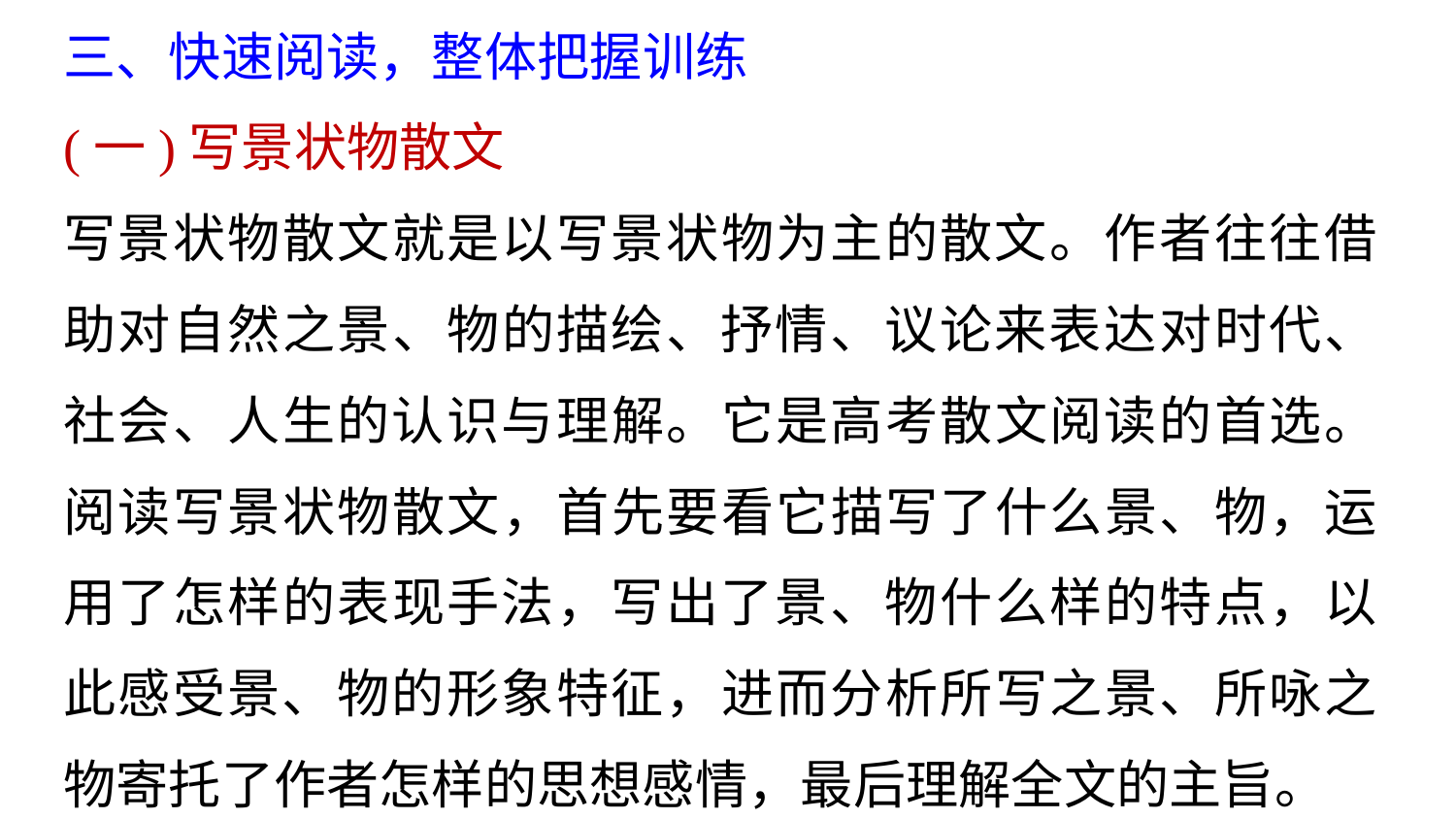

三、快速阅读，整体把握训练
(一)写景状物散文
写景状物散文就是以写景状物为主的散文。作者往往借助对自然之景、物的描绘、抒情、议论来表达对时代、社会、人生的认识与理解。它是高考散文阅读的首选。阅读写景状物散文，首先要看它描写了什么景、物，运用了怎样的表现手法，写出了景、物什么样的特点，以此感受景、物的形象特征，进而分析所写之景、所咏之物寄托了作者怎样的思想感情，最后理解全文的主旨。